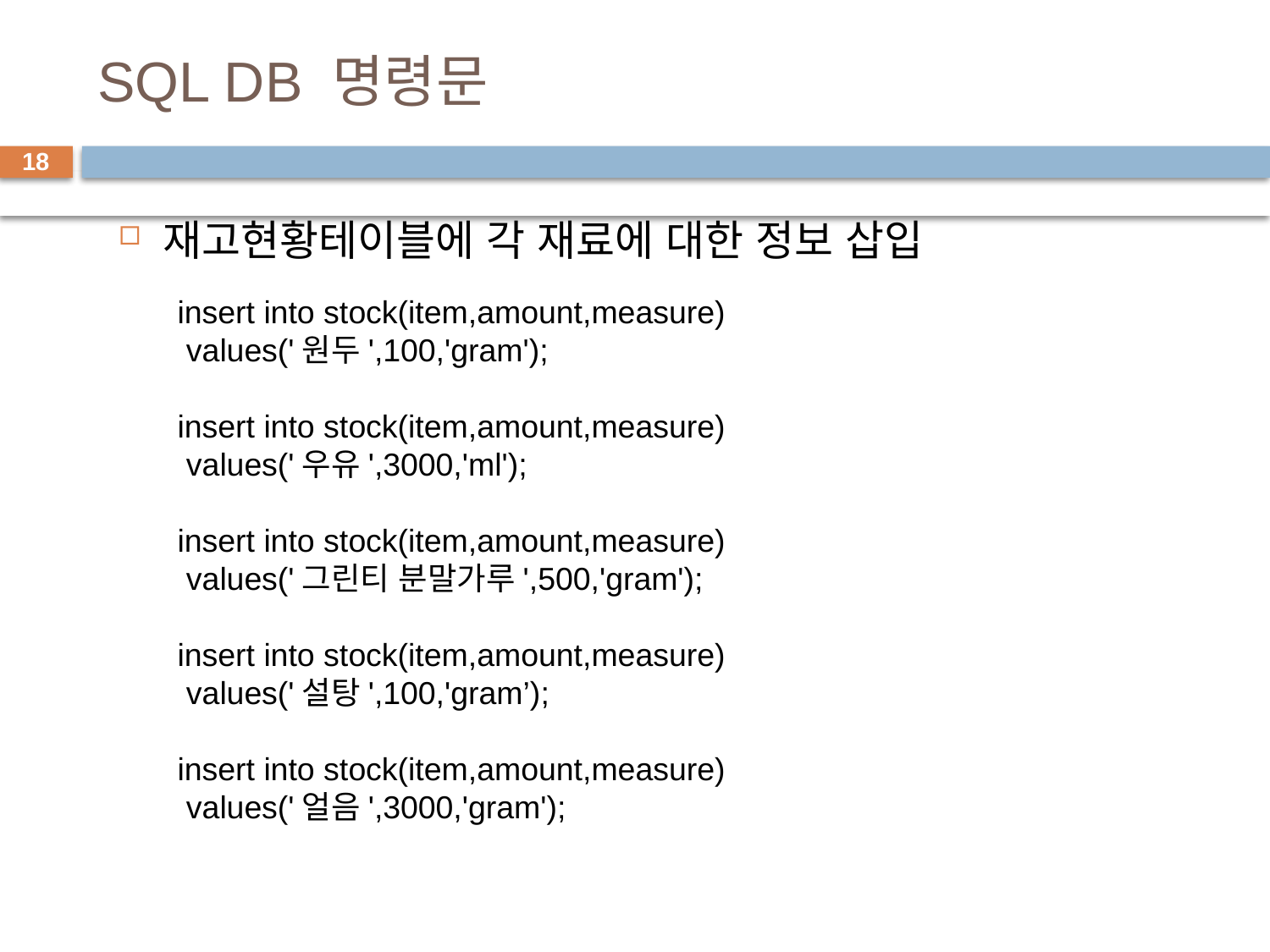

# SQL DB 명령문
18
재고현황테이블에 각 재료에 대한 정보 삽입
insert into stock(item,amount,measure)
 values('원두',100,'gram');

insert into stock(item,amount,measure)
 values('우유',3000,'ml');

insert into stock(item,amount,measure)
 values('그린티 분말가루',500,'gram');

insert into stock(item,amount,measure)
 values('설탕',100,'gram’);

insert into stock(item,amount,measure)
 values('얼음',3000,'gram');